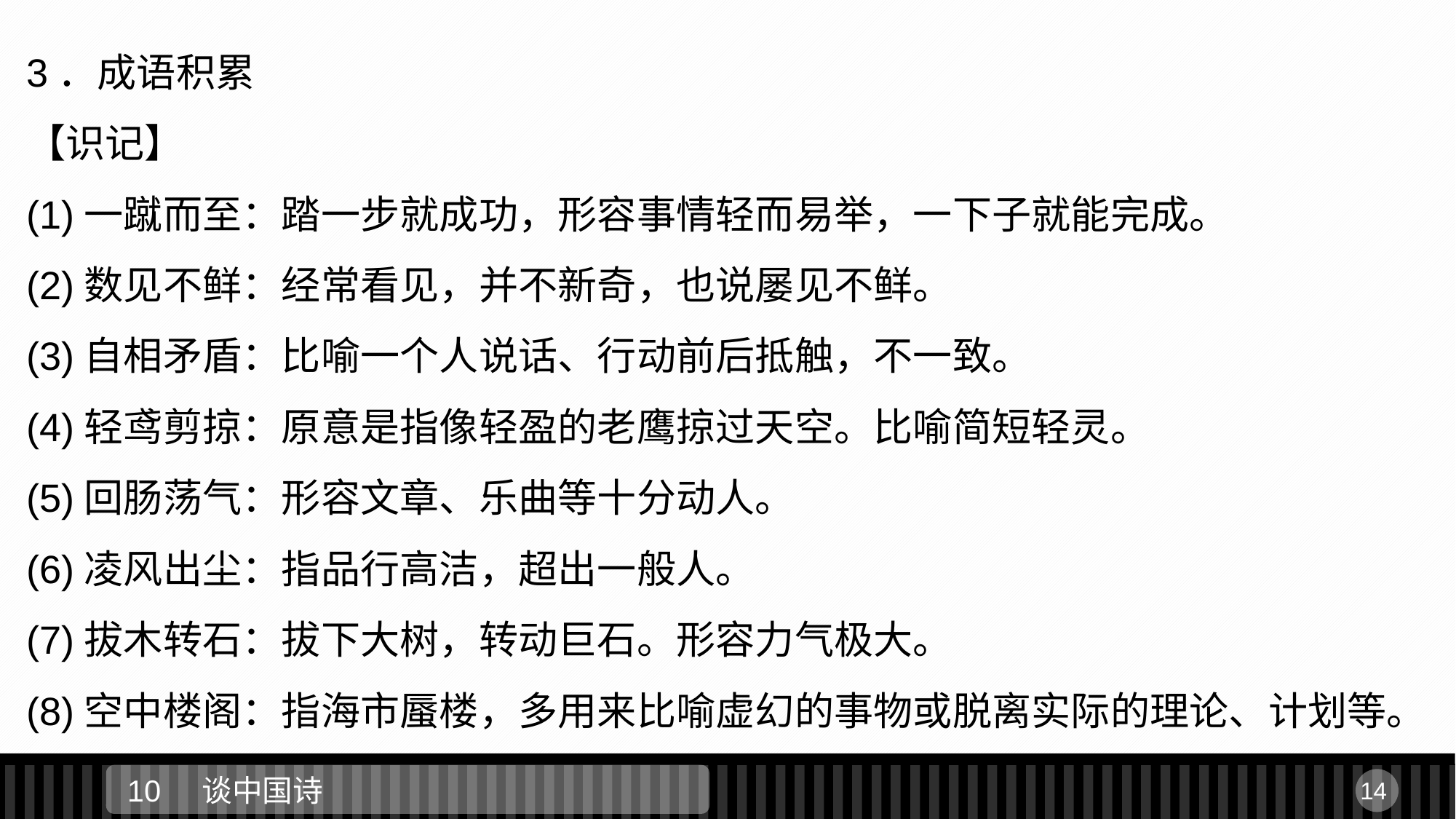

3．成语积累
【识记】
(1)一蹴而至：踏一步就成功，形容事情轻而易举，一下子就能完成。
(2)数见不鲜：经常看见，并不新奇，也说屡见不鲜。
(3)自相矛盾：比喻一个人说话、行动前后抵触，不一致。
(4)轻鸢剪掠：原意是指像轻盈的老鹰掠过天空。比喻简短轻灵。
(5)回肠荡气：形容文章、乐曲等十分动人。
(6)凌风出尘：指品行高洁，超出一般人。
(7)拔木转石：拔下大树，转动巨石。形容力气极大。
(8)空中楼阁：指海市蜃楼，多用来比喻虚幻的事物或脱离实际的理论、计划等。